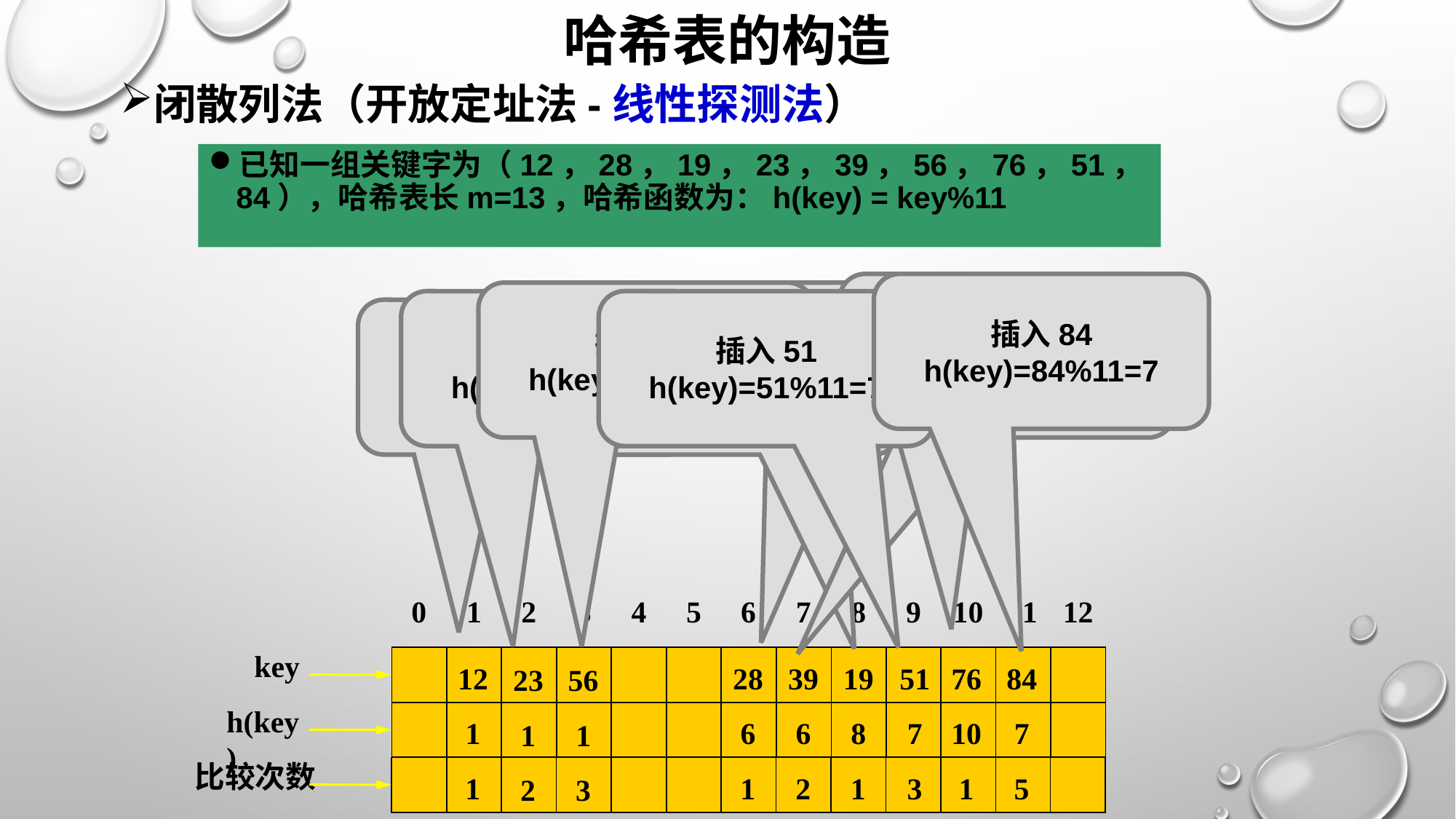

# 哈希表的构造
闭散列法（开放定址法-线性探测法）
已知一组关键字为（12，28，19，23，39，56，76，51，84），哈希表长m=13，哈希函数为：h(key) = key%11
插入76
h(key)=76%11=10
插入84
h(key)=84%11=7
插入56
h(key)=56%11=1
插入28
h(key)=28%11=6
插入39
h(key)=39%11=6
插入23
h(key)=23%11=1
插入51
h(key)=51%11=7
插入12
h(key)=12%11=1
插入19
h(key)=19%11=8
0
1
2
3
4
5
6
7
8
9
10
11
12
key

12
1
1
28
6
1
39
6
2
19
8
1
51
7
3
76
10
1
84
7
5
23
1
2
56
1
3

h(key)

比较次数